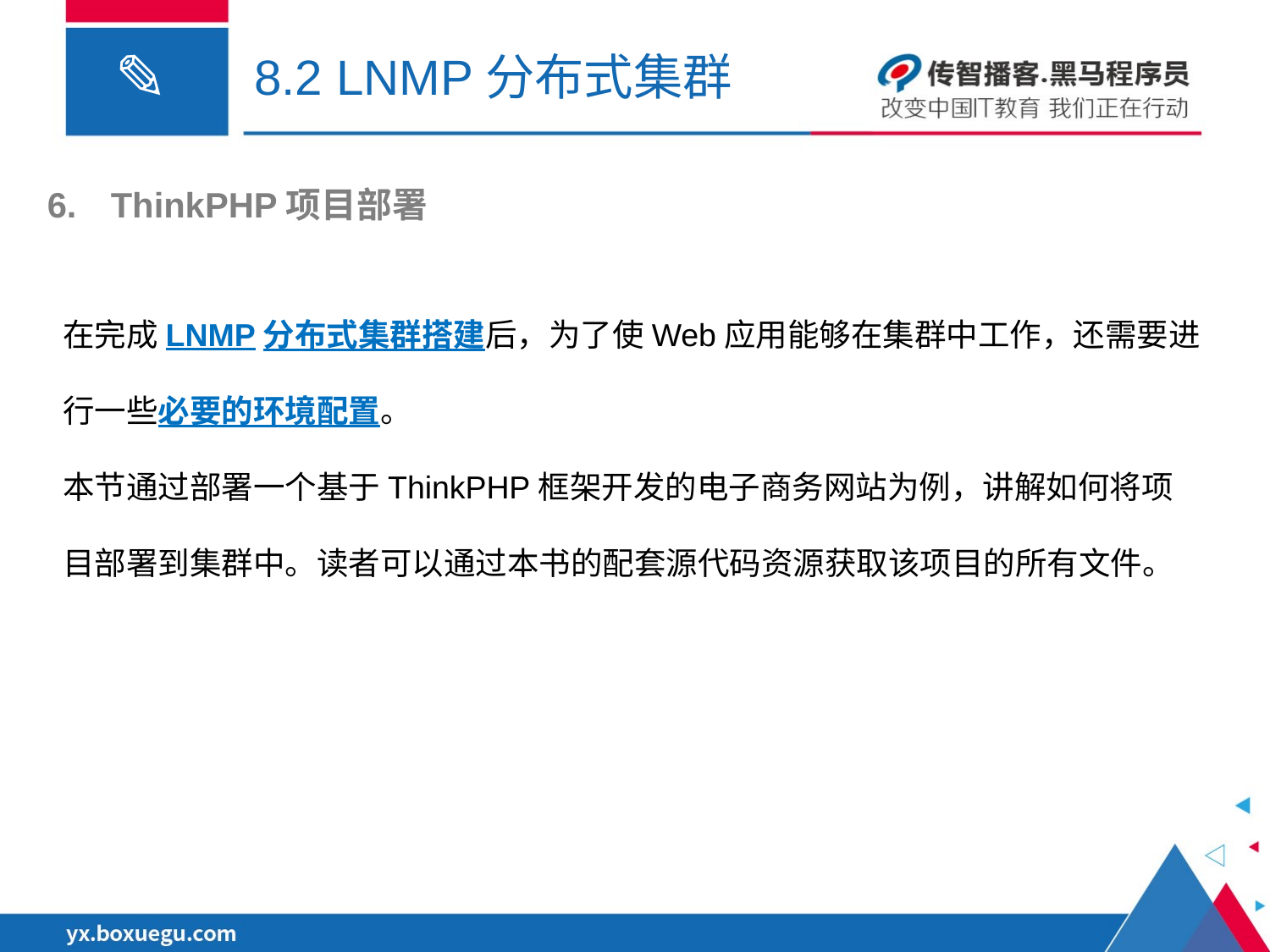

# 8.2 LNMP分布式集群
ThinkPHP项目部署
在完成LNMP分布式集群搭建后，为了使Web应用能够在集群中工作，还需要进行一些必要的环境配置。
本节通过部署一个基于ThinkPHP框架开发的电子商务网站为例，讲解如何将项目部署到集群中。读者可以通过本书的配套源代码资源获取该项目的所有文件。